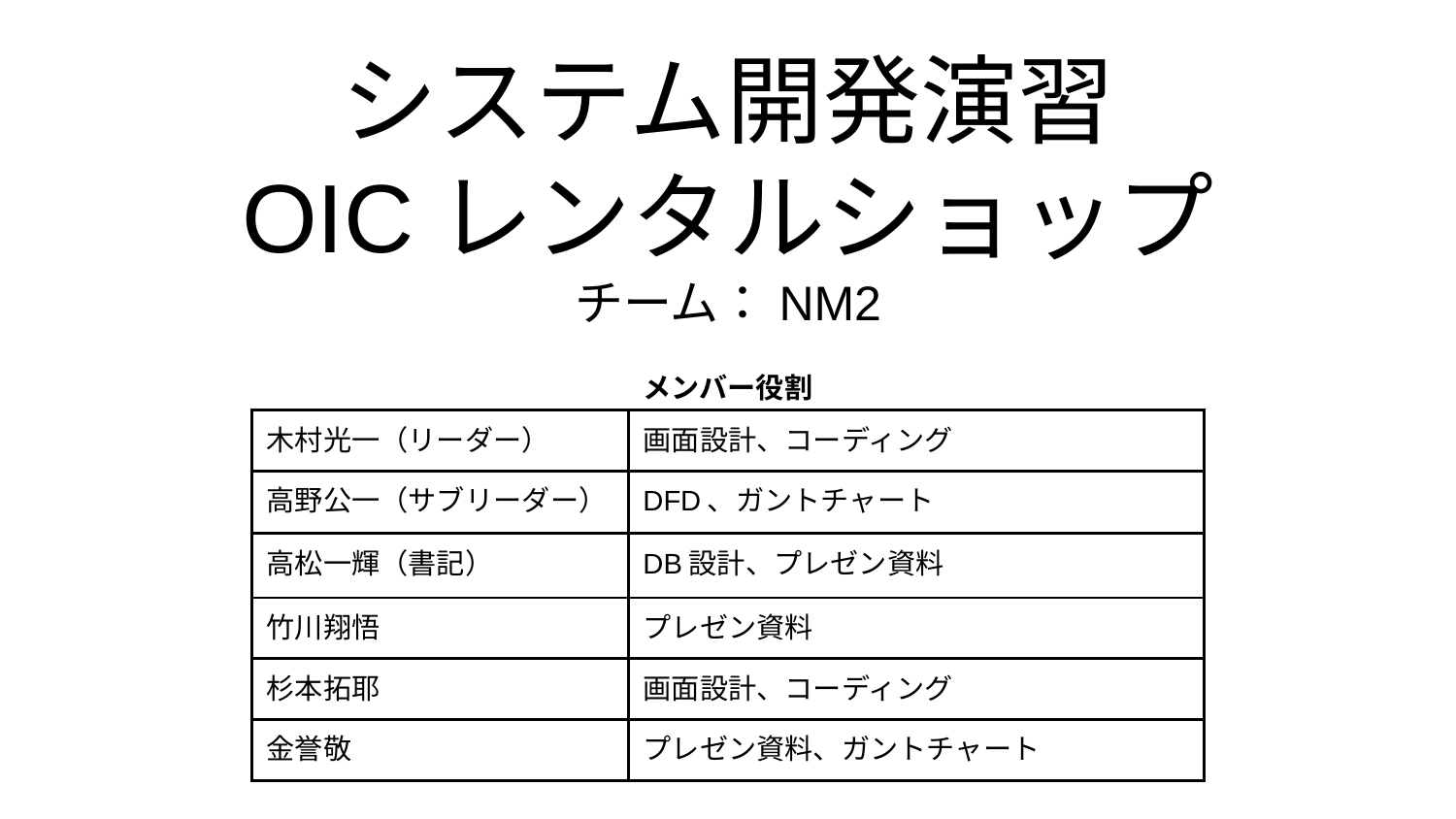

# システム開発演習
OICレンタルショップ
チーム：NM2
メンバー役割
| 木村光一（リーダー） | 画面設計、コーディング |
| --- | --- |
| 高野公一（サブリーダー） | DFD、ガントチャート |
| 高松一輝（書記） | DB設計、プレゼン資料 |
| 竹川翔悟 | プレゼン資料 |
| 杉本拓耶 | 画面設計、コーディング |
| 金誉敬 | プレゼン資料、ガントチャート |